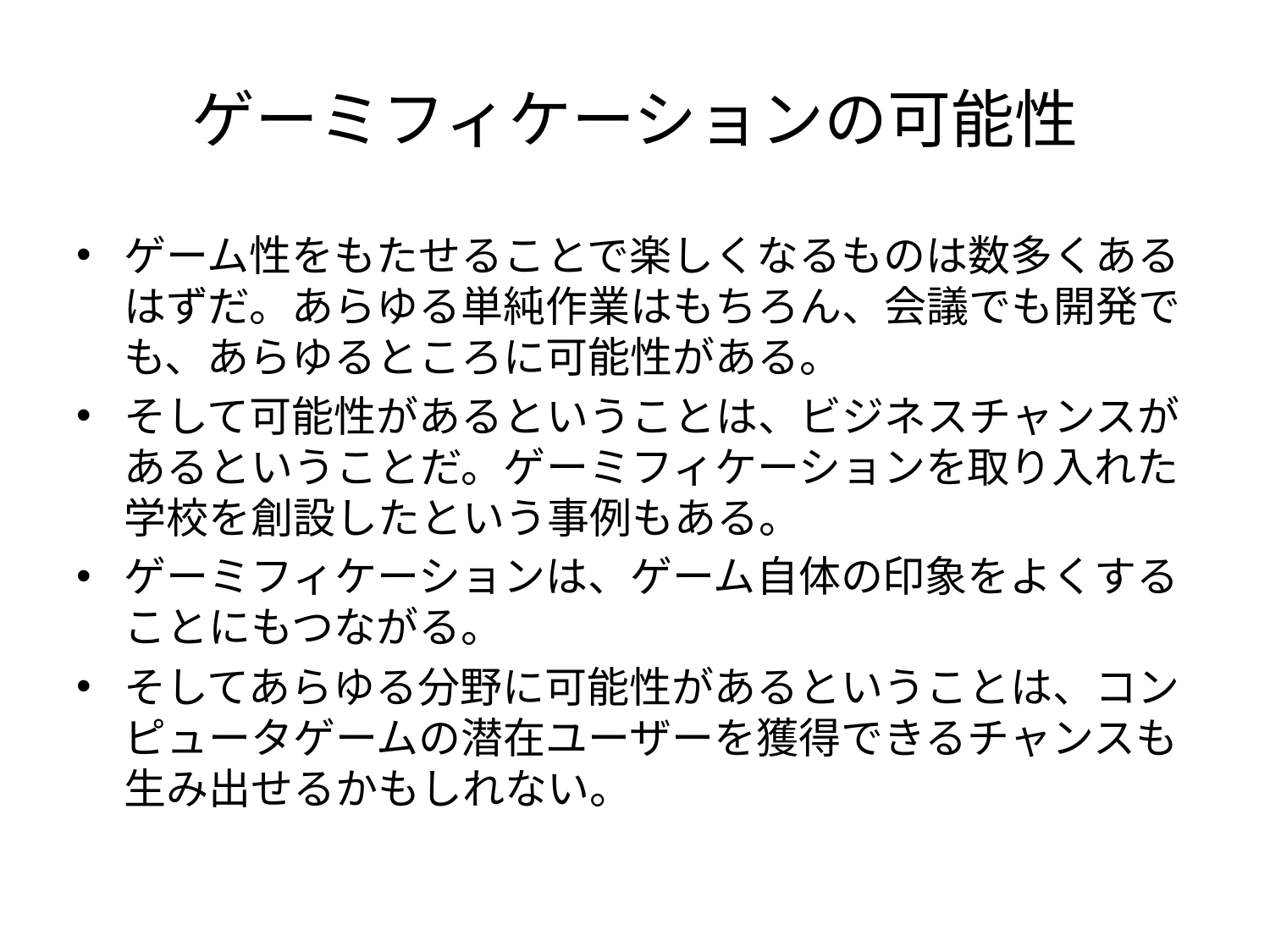

# ゲーミフィケーションの可能性
ゲーム性をもたせることで楽しくなるものは数多くあるはずだ。あらゆる単純作業はもちろん、会議でも開発でも、あらゆるところに可能性がある。
そして可能性があるということは、ビジネスチャンスがあるということだ。ゲーミフィケーションを取り入れた学校を創設したという事例もある。
ゲーミフィケーションは、ゲーム自体の印象をよくすることにもつながる。
そしてあらゆる分野に可能性があるということは、コンピュータゲームの潜在ユーザーを獲得できるチャンスも生み出せるかもしれない。